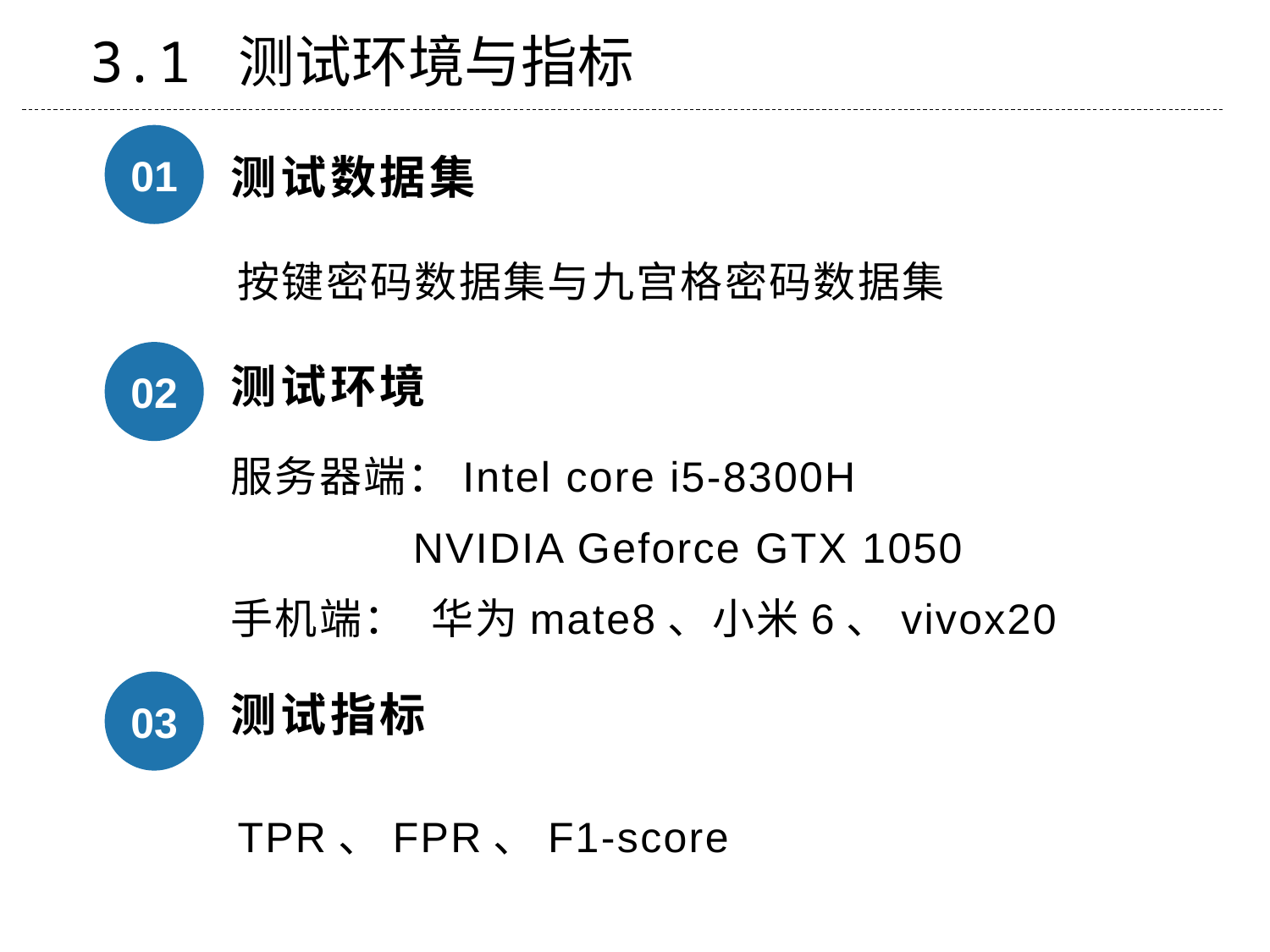

3.1 测试环境与指标
01
测试数据集
按键密码数据集与九宫格密码数据集
02
测试环境
服务器端：Intel core i5-8300H
	    NVIDIA Geforce GTX 1050
手机端：  华为mate8、小米6、vivox20

03
测试指标
TPR、FPR、F1-score